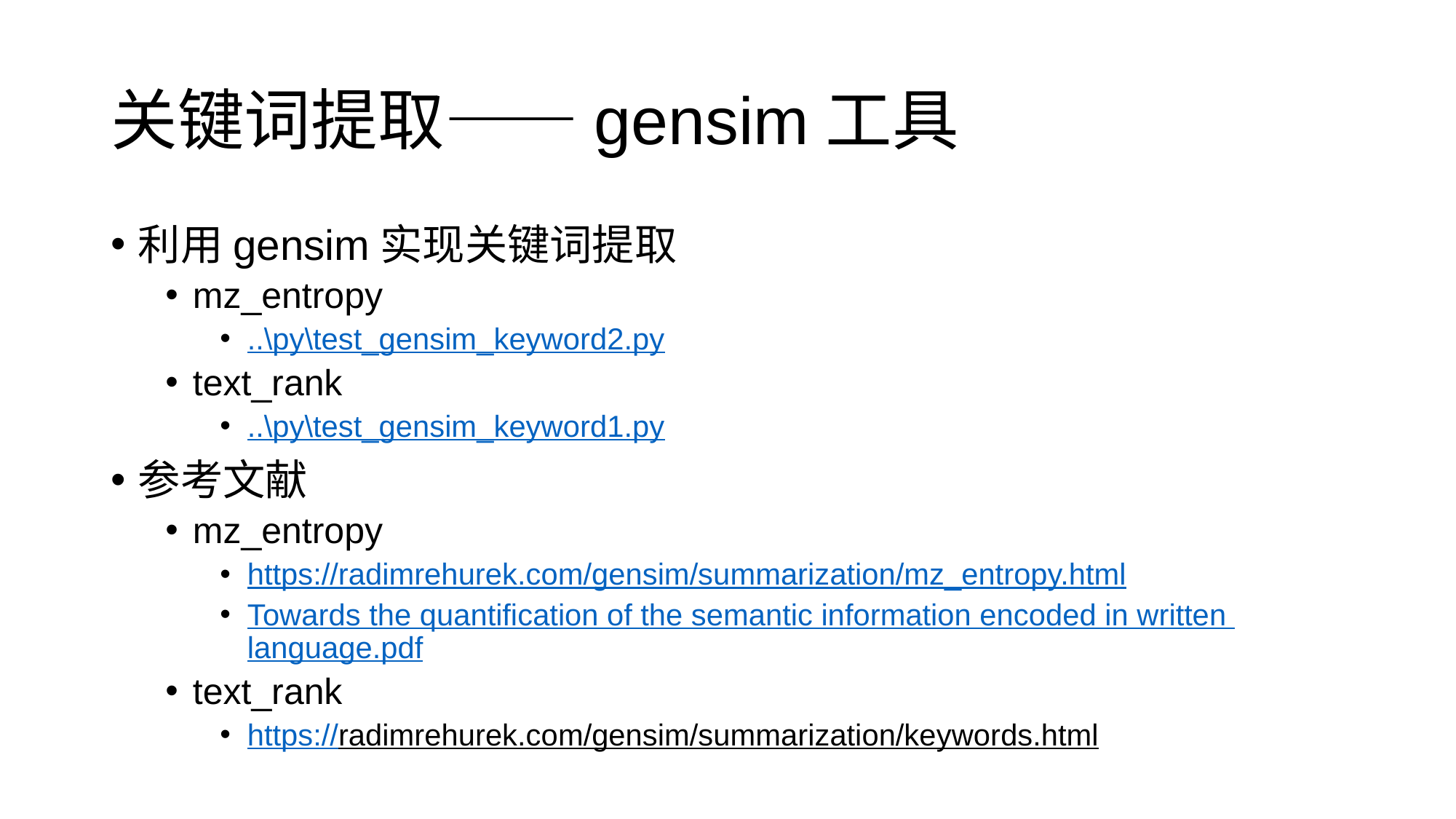

# 关键词提取——gensim工具
利用gensim实现关键词提取
mz_entropy
..\py\test_gensim_keyword2.py
text_rank
..\py\test_gensim_keyword1.py
参考文献
mz_entropy
https://radimrehurek.com/gensim/summarization/mz_entropy.html
Towards the quantification of the semantic information encoded in written language.pdf
text_rank
https://radimrehurek.com/gensim/summarization/keywords.html